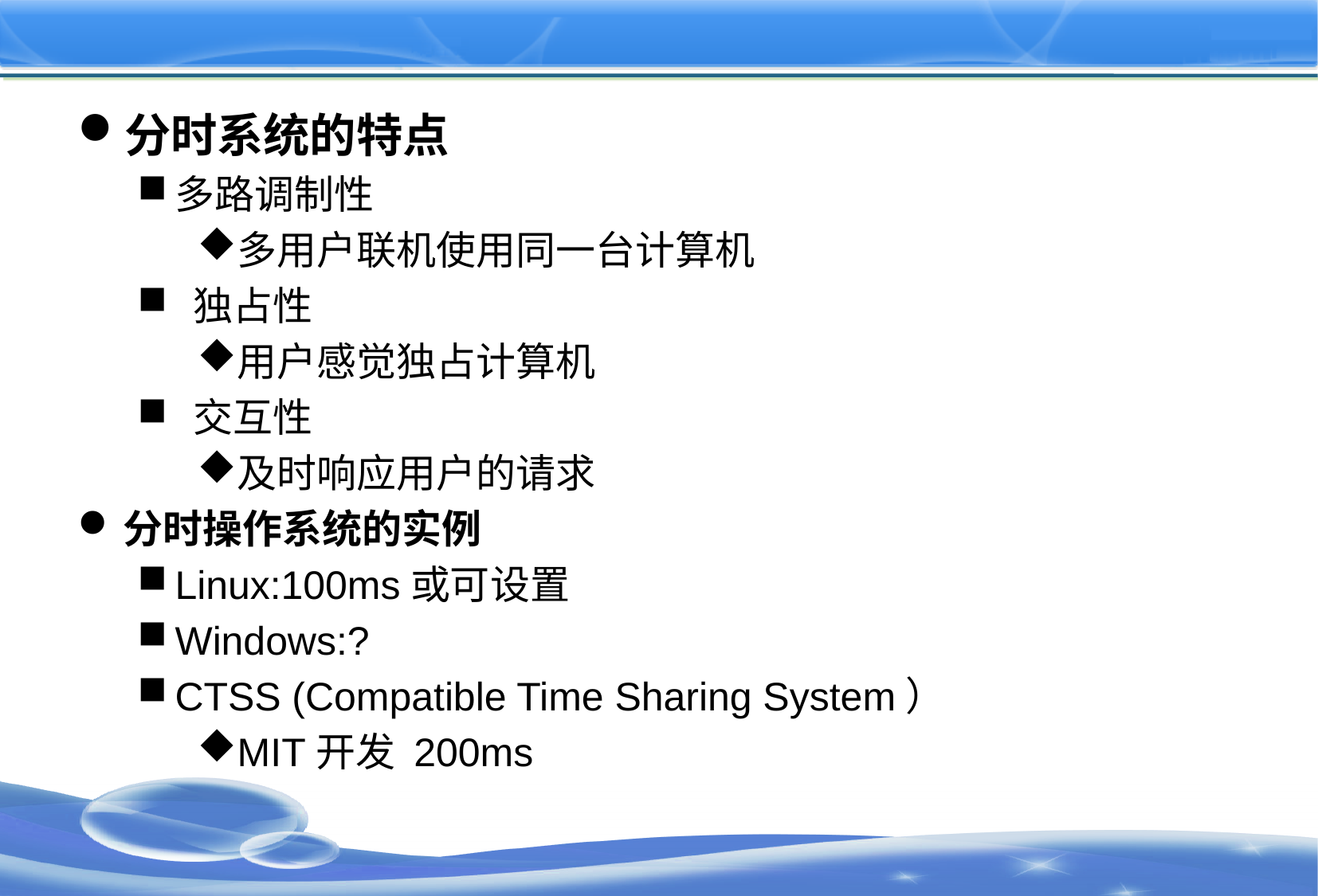

#
分时系统的特点
多路调制性
多用户联机使用同一台计算机
 独占性
用户感觉独占计算机
 交互性
及时响应用户的请求
分时操作系统的实例
Linux:100ms或可设置
Windows:?
CTSS (Compatible Time Sharing System）
MIT开发 200ms